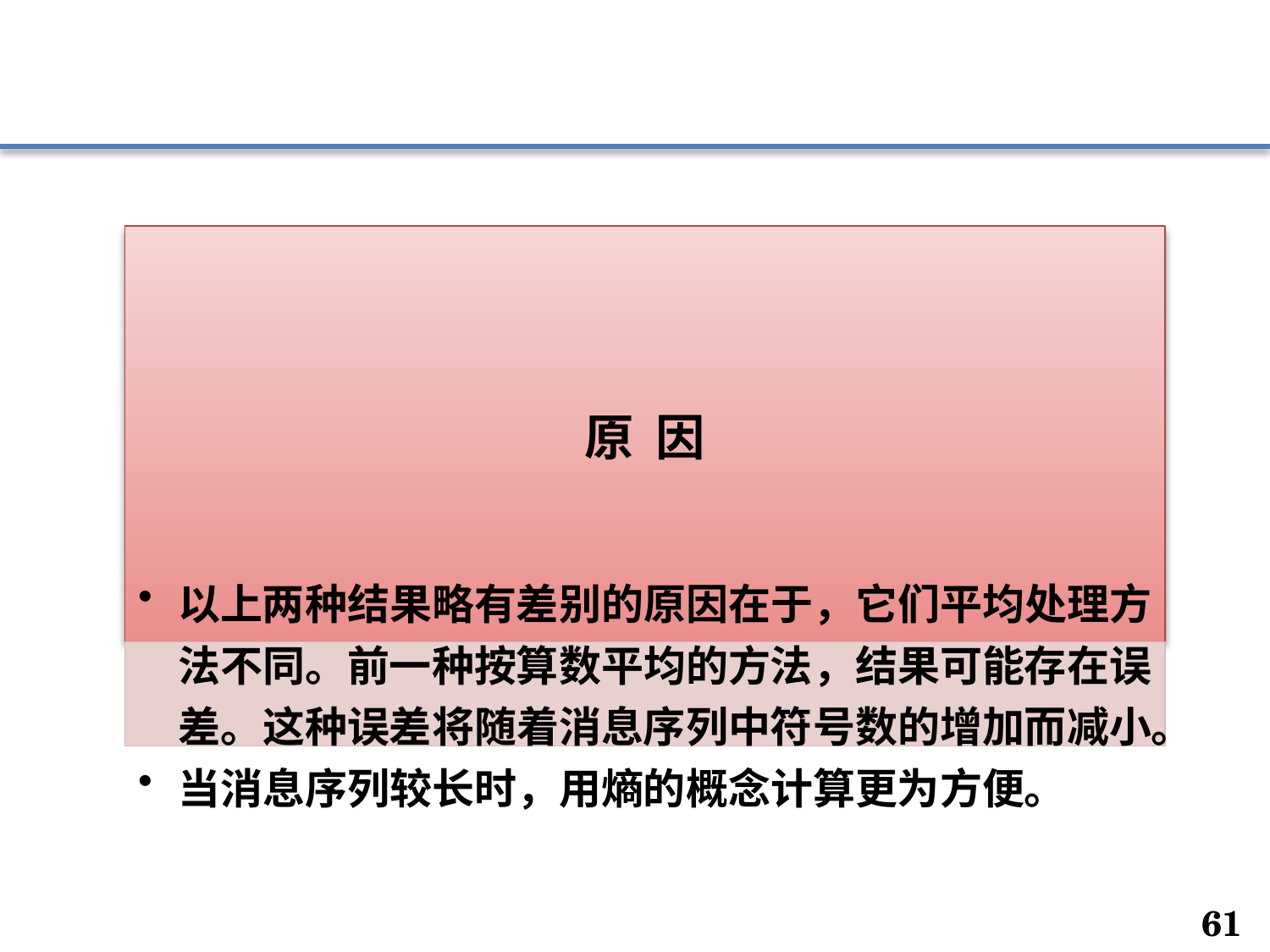

#
原  因
以上两种结果略有差别的原因在于，它们平均处理方法不同。前一种按算数平均的方法，结果可能存在误差。这种误差将随着消息序列中符号数的增加而减小。
当消息序列较长时，用熵的概念计算更为方便。
61